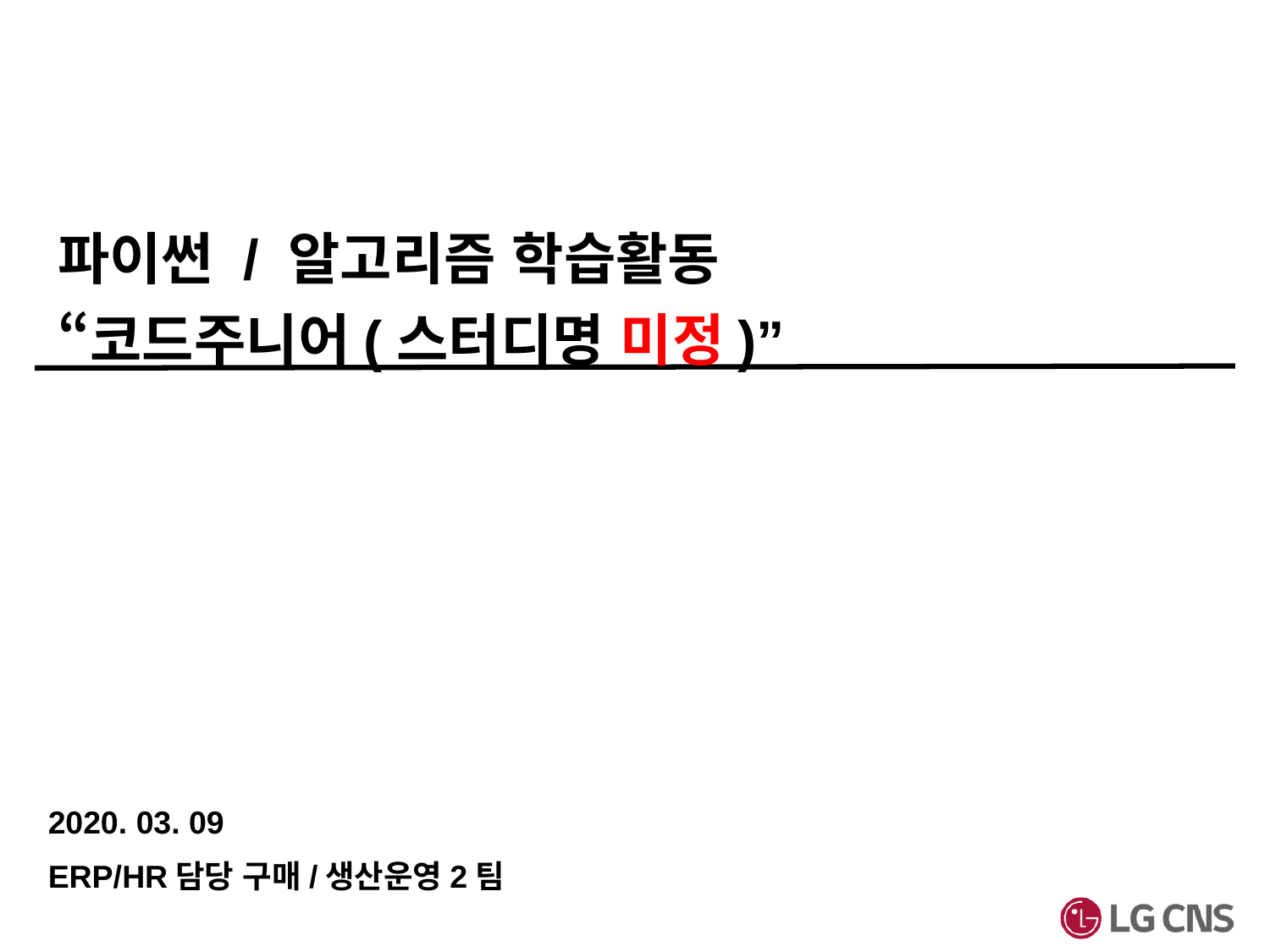

# 파이썬 / 알고리즘 학습활동 “코드주니어(스터디명 미정)”
2020. 03. 09
ERP/HR담당 구매/생산운영2팀